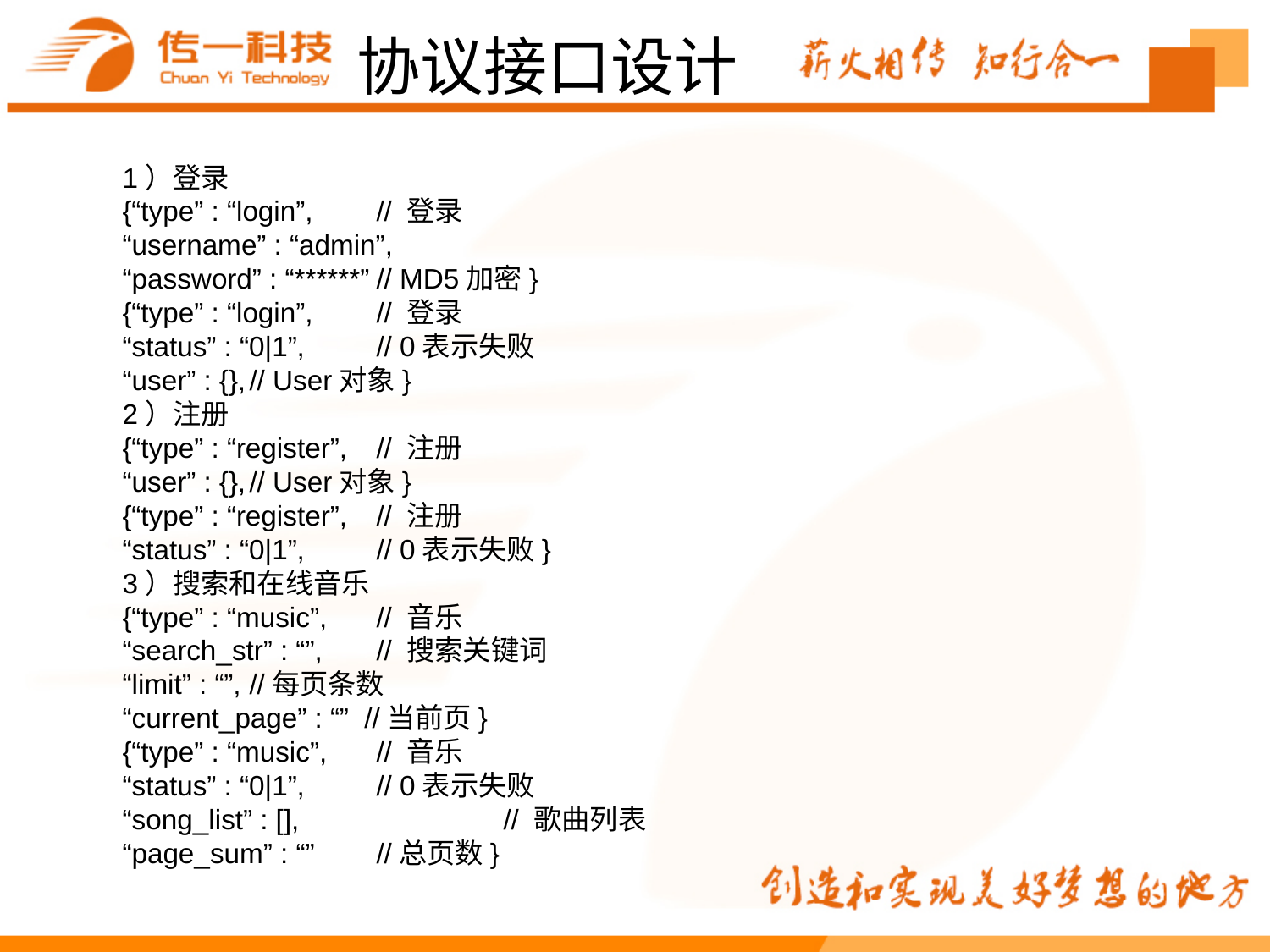

协议接口设计

1）登录
{“type” : “login”,	// 登录
“username” : “admin”,
“password” : “******”	// MD5加密}
{“type” : “login”,	// 登录
“status” : “0|1”,	// 0表示失败
“user” : {},	// User对象}
2）注册
{“type” : “register”,	// 注册
“user” : {},	// User对象}
{“type” : “register”,	// 注册
“status” : “0|1”,	// 0表示失败}
3）搜索和在线音乐
{“type” : “music”,	// 音乐
“search_str” : “”,	// 搜索关键词
“limit” : “”,	//每页条数
“current_page” : “”  //当前页}
{“type” : “music”,	// 音乐
“status” : “0|1”,	// 0表示失败
“song_list” : [],		// 歌曲列表
“page_sum” : “”	//总页数}